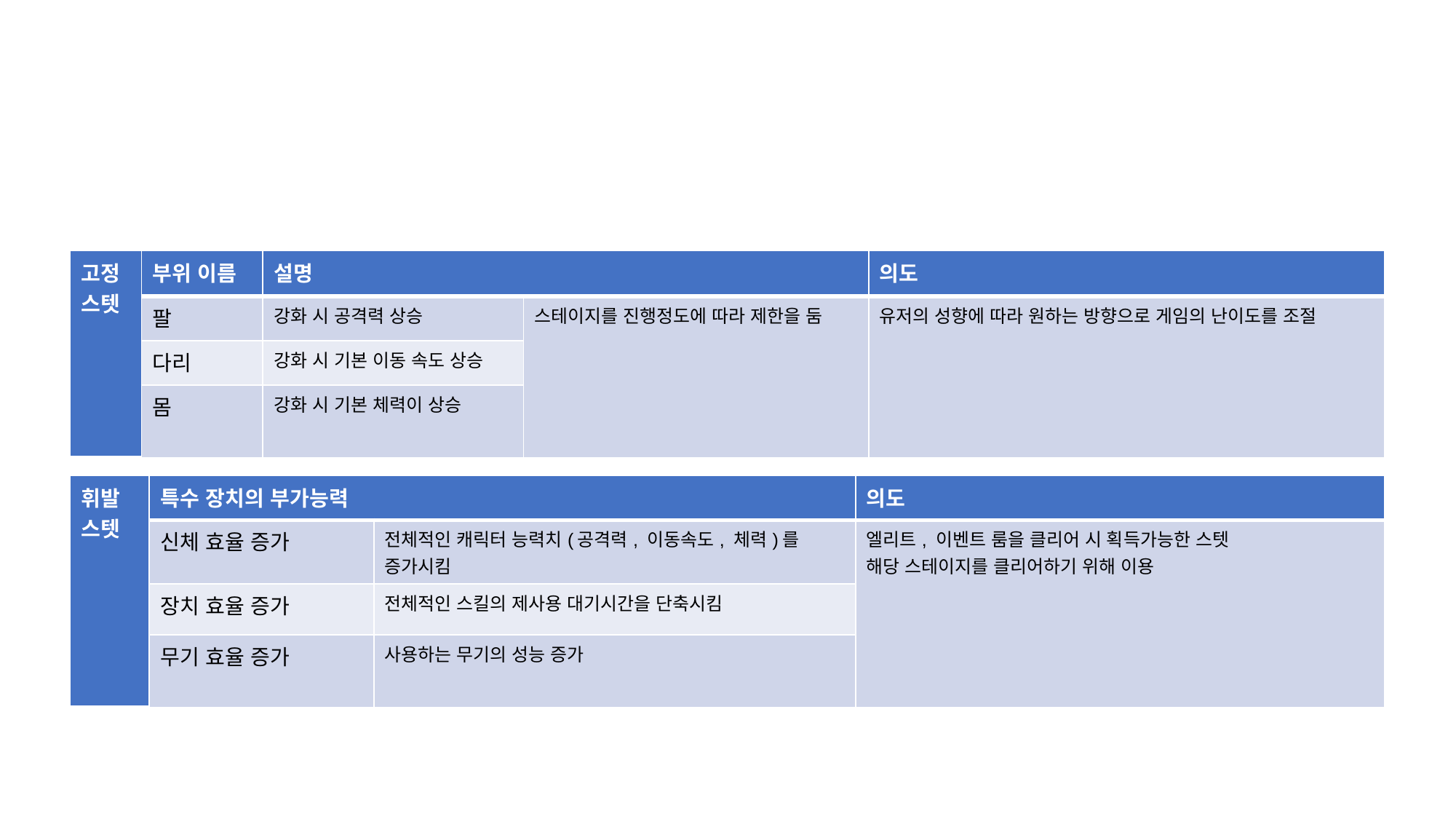

# 캐릭터 스테이터스

| 고정 스텟 | 부위 이름 | 설명 |  | 의도 |
| --- | --- | --- | --- | --- |
|  | 팔 | 강화 시 공격력 상승 | 스테이지를 진행정도에 따라 제한을 둠 | 유저의 성향에 따라 원하는 방향으로 게임의 난이도를 조절 |
|  | 다리 | 강화 시 기본 이동 속도 상승 |  |  |
|  | 몸 | 강화 시 기본 체력이 상승 |  |  |
| 휘발 스텟 | 특수 장치의 부가능력 |  | 의도 |
| --- | --- | --- | --- |
|  | 신체 효율 증가 | 전체적인 캐릭터 능력치(공격력, 이동속도, 체력)를 증가시킴 | 엘리트, 이벤트 룸을 클리어 시 획득가능한 스텟 해당 스테이지를 클리어하기 위해 이용 |
|  | 장치 효율 증가 | 전체적인 스킬의 제사용 대기시간을 단축시킴 |  |
|  | 무기 효율 증가 | 사용하는 무기의 성능 증가 |  |